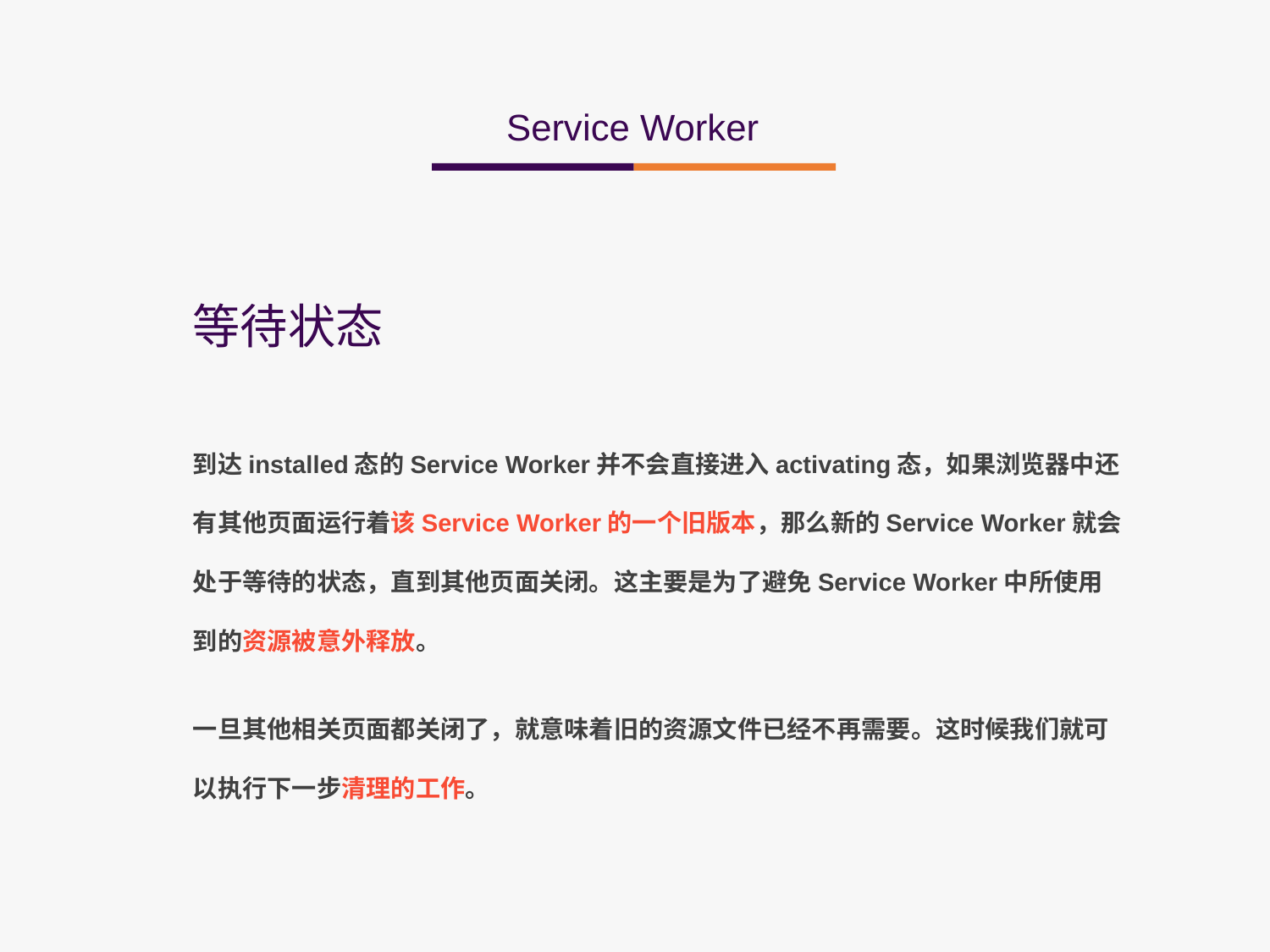

Service Worker

等待状态
到达installed态的Service Worker并不会直接进入activating态，如果浏览器中还有其他页面运行着该Service Worker的一个旧版本，那么新的Service Worker就会处于等待的状态，直到其他页面关闭。这主要是为了避免Service Worker中所使用到的资源被意外释放。

一旦其他相关页面都关闭了，就意味着旧的资源文件已经不再需要。这时候我们就可以执行下一步清理的工作。